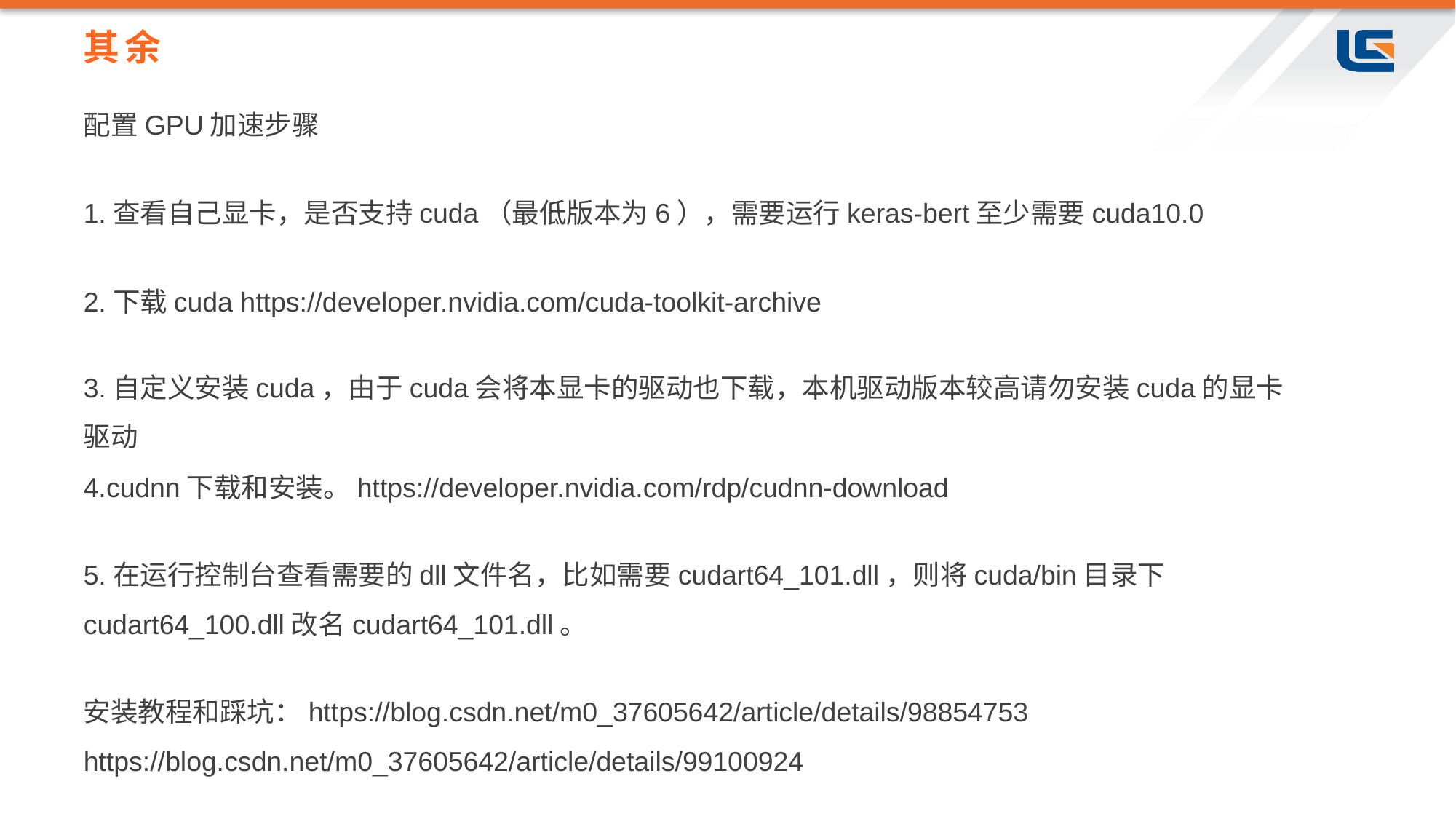

# 其余
配置GPU加速步骤
1.查看自己显卡，是否支持cuda（最低版本为6），需要运行keras-bert至少需要cuda10.0
2.下载cuda https://developer.nvidia.com/cuda-toolkit-archive
3.自定义安装cuda，由于cuda会将本显卡的驱动也下载，本机驱动版本较高请勿安装cuda的显卡驱动
4.cudnn下载和安装。https://developer.nvidia.com/rdp/cudnn-download
5.在运行控制台查看需要的dll文件名，比如需要cudart64_101.dll，则将cuda/bin目录下cudart64_100.dll改名cudart64_101.dll。
安装教程和踩坑：https://blog.csdn.net/m0_37605642/article/details/98854753
https://blog.csdn.net/m0_37605642/article/details/99100924
16